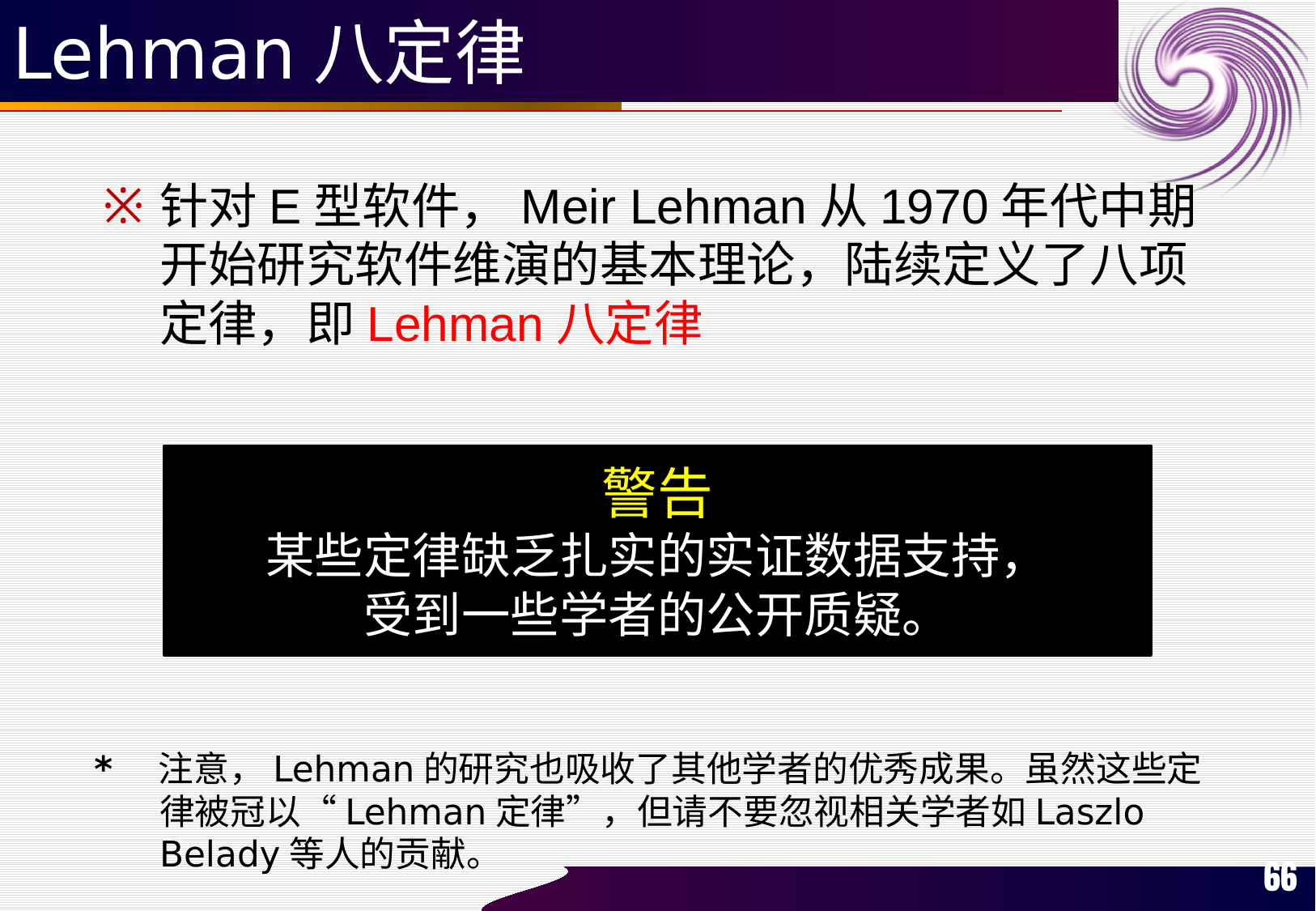

# Lehman八定律
针对E型软件，Meir Lehman从1970年代中期开始研究软件维演的基本理论，陆续定义了八项定律，即Lehman八定律
警告
某些定律缺乏扎实的实证数据支持，
受到一些学者的公开质疑。
*   注意，Lehman的研究也吸收了其他学者的优秀成果。虽然这些定律被冠以“Lehman定律”，但请不要忽视相关学者如Laszlo Belady等人的贡献。
66